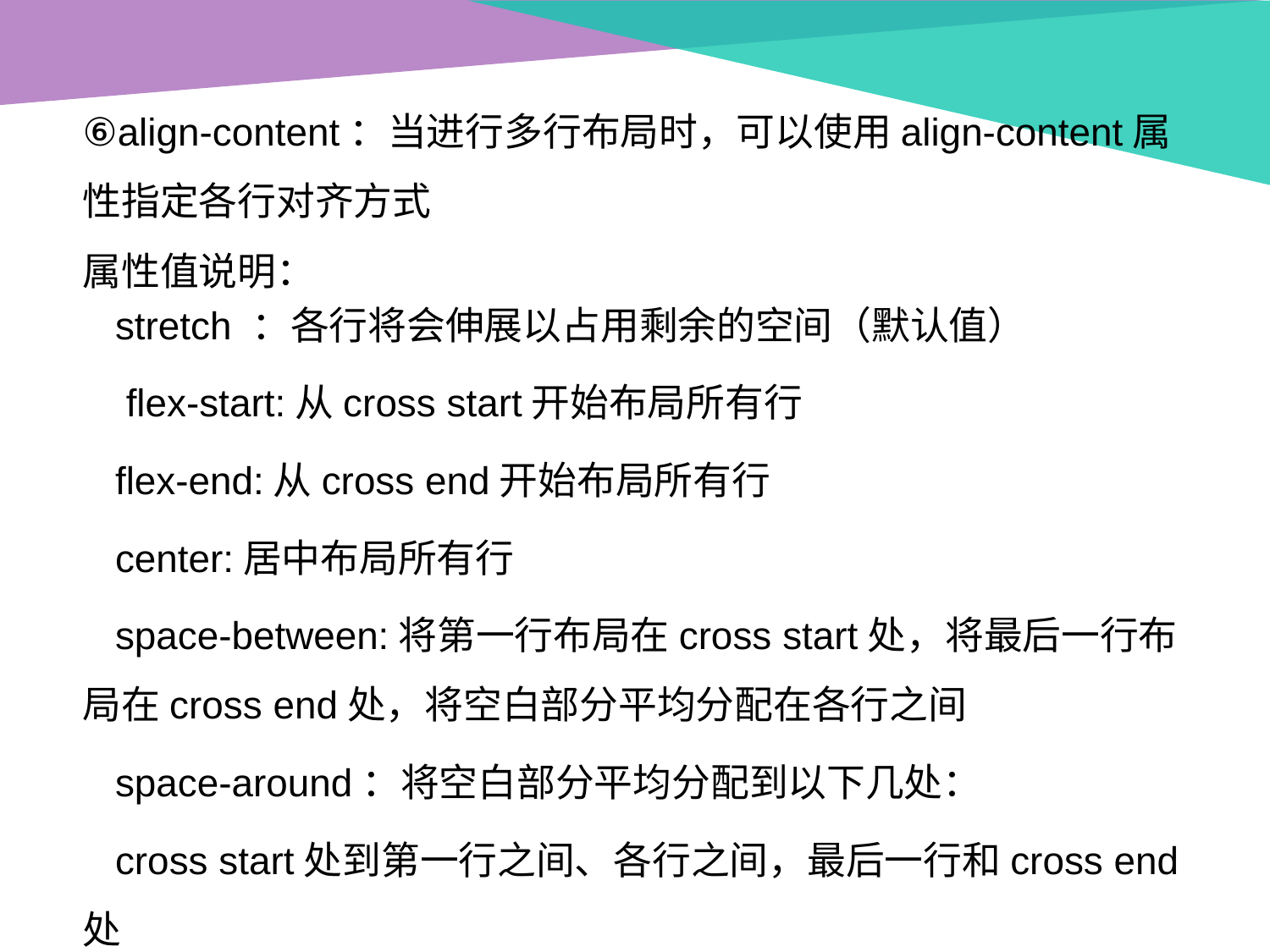

⑥align-content：当进行多行布局时，可以使用align-content属性指定各行对齐方式
属性值说明：
   stretch ：各行将会伸展以占用剩余的空间（默认值）
    flex-start:从cross start开始布局所有行
   flex-end:从cross end开始布局所有行
   center:居中布局所有行
   space-between:将第一行布局在cross start处，将最后一行布局在cross end处，将空白部分平均分配在各行之间
   space-around：将空白部分平均分配到以下几处：
   cross start处到第一行之间、各行之间，最后一行和cross end处